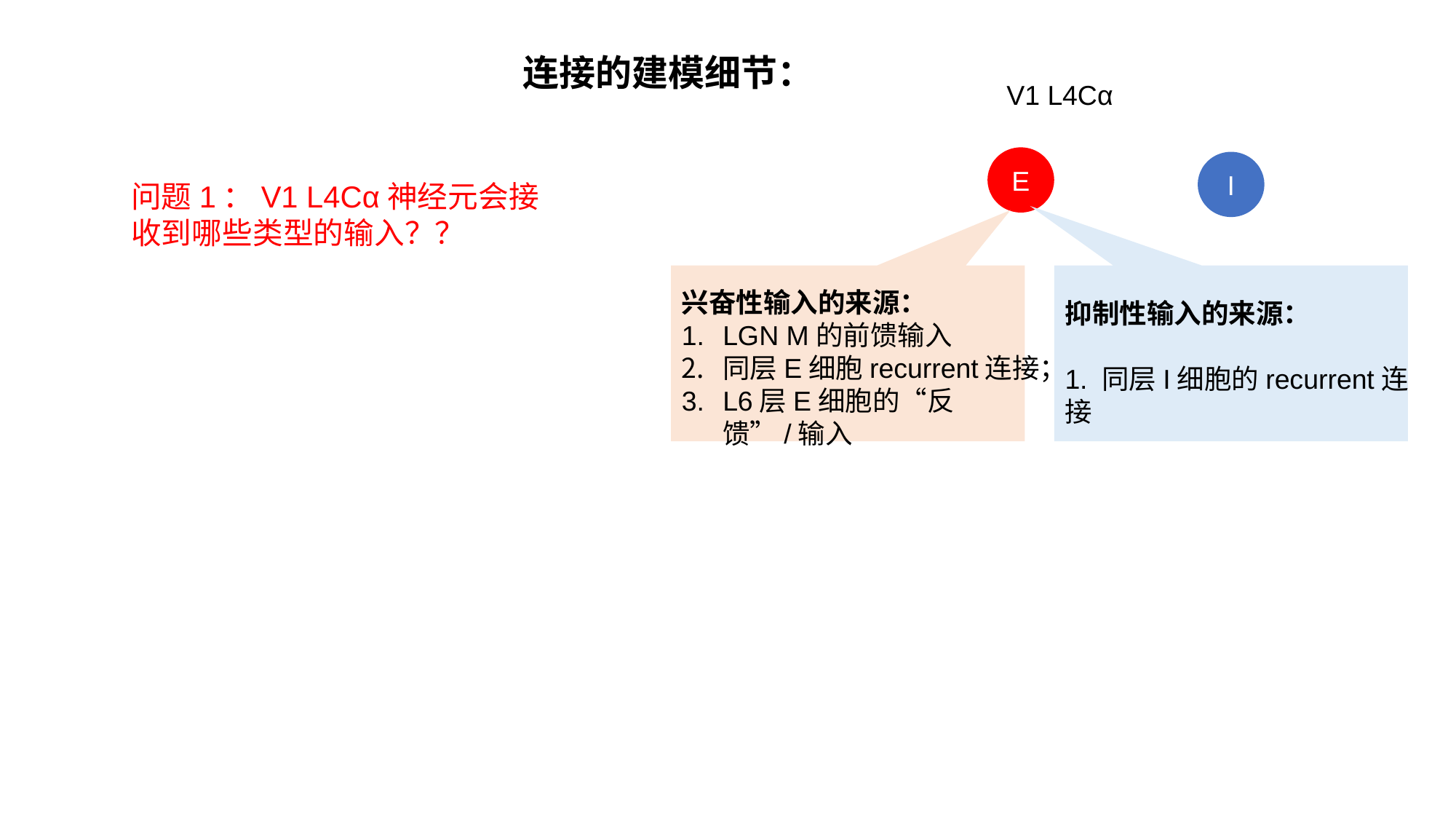

连接的建模细节：
V1 L4Cα
E
I
问题1：V1 L4Cα神经元会接收到哪些类型的输入？？

兴奋性输入的来源：
LGN M的前馈输入
同层E细胞recurrent连接；
L6层E细胞的“反馈”/输入
抑制性输入的来源：

1. 同层I细胞的recurrent连接